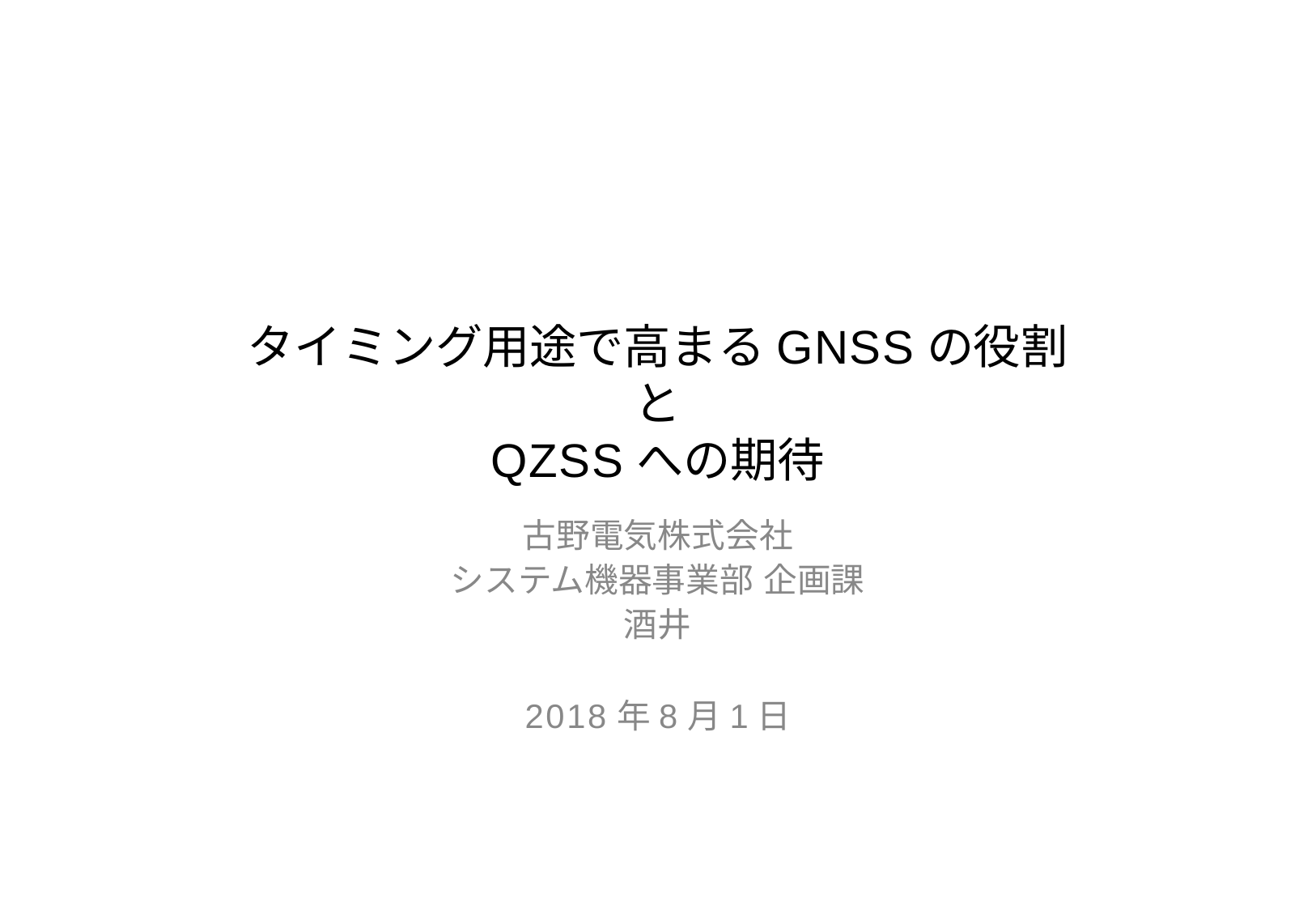

# タイミング用途で高まるGNSSの役割と
QZSSへの期待
古野電気株式会社
システム機器事業部 企画課
酒井

2018年8月1日